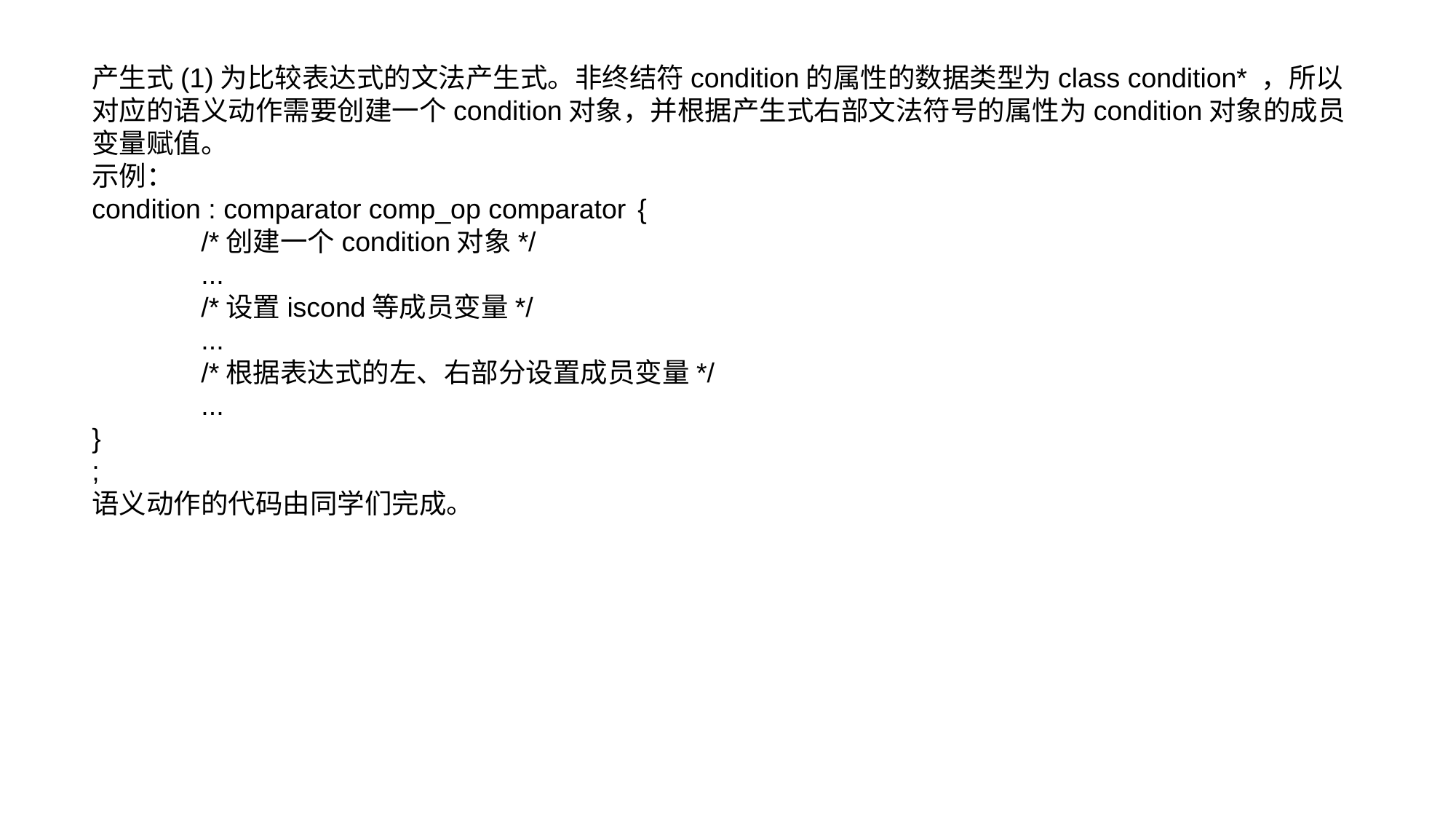

产生式(1)为比较表达式的文法产生式。非终结符condition的属性的数据类型为class condition* ，所以对应的语义动作需要创建一个condition对象，并根据产生式右部文法符号的属性为condition对象的成员变量赋值。
示例：
condition : comparator comp_op comparator	{
	/*创建一个condition对象*/
	...
	/*设置iscond等成员变量*/
	...
	/*根据表达式的左、右部分设置成员变量*/
	...
}
;
语义动作的代码由同学们完成。